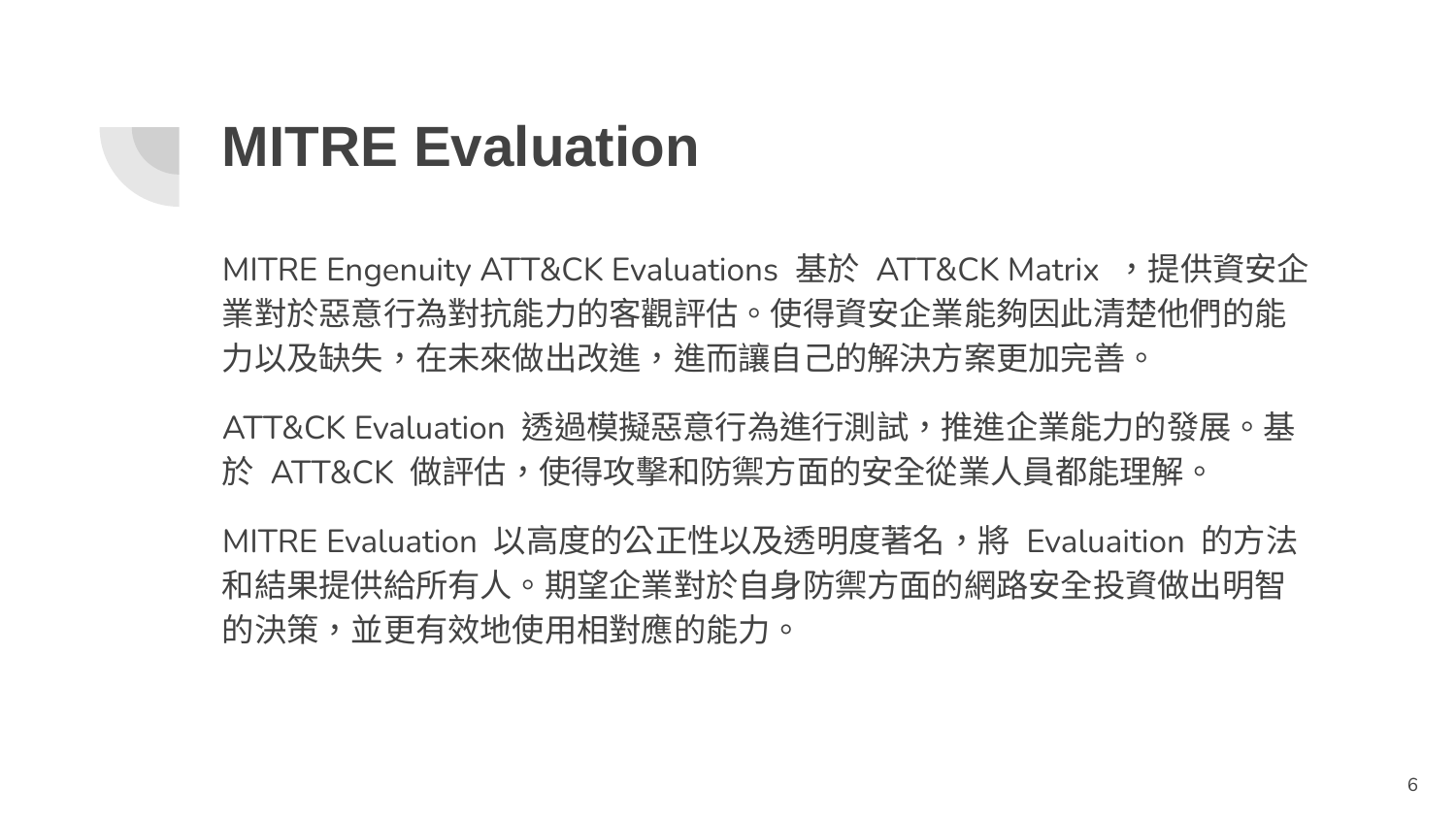

# MITRE Evaluation
MITRE Engenuity ATT&CK Evaluations 基於 ATT&CK Matrix ，提供資安企業對於惡意行為對抗能力的客觀評估。使得資安企業能夠因此清楚他們的能力以及缺失，在未來做出改進，進而讓自己的解決方案更加完善。
ATT&CK Evaluation 透過模擬惡意行為進行測試，推進企業能力的發展。基於 ATT&CK 做評估，使得攻擊和防禦方面的安全從業人員都能理解。
MITRE Evaluation 以高度的公正性以及透明度著名，將 Evaluaition 的方法和結果提供給所有人。期望企業對於自身防禦方面的網路安全投資做出明智的決策，並更有效地使用相對應的能力。
6